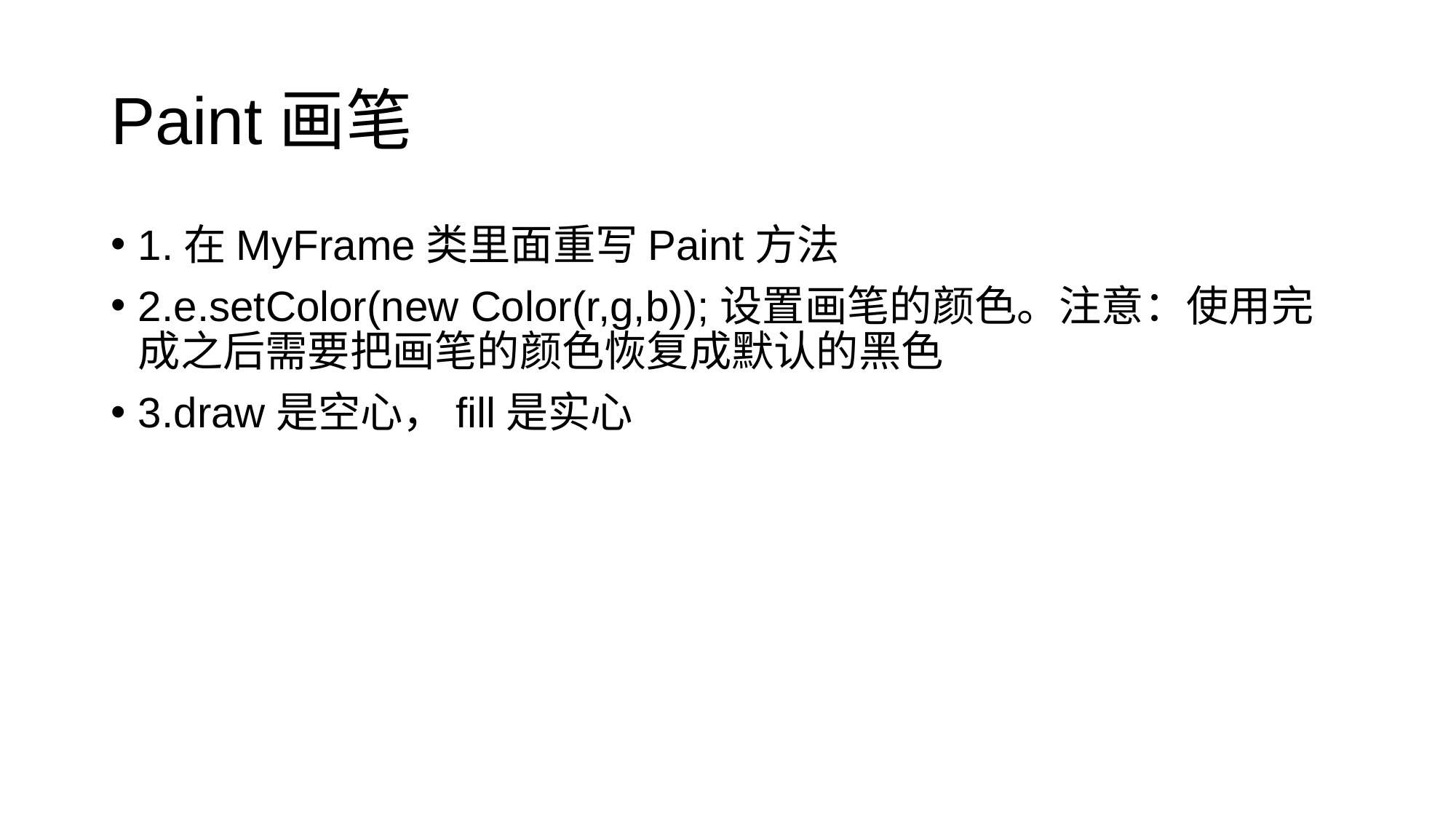

# Paint画笔
1.在MyFrame类里面重写Paint方法
2.e.setColor(new Color(r,g,b));设置画笔的颜色。注意：使用完成之后需要把画笔的颜色恢复成默认的黑色
3.draw是空心，fill是实心